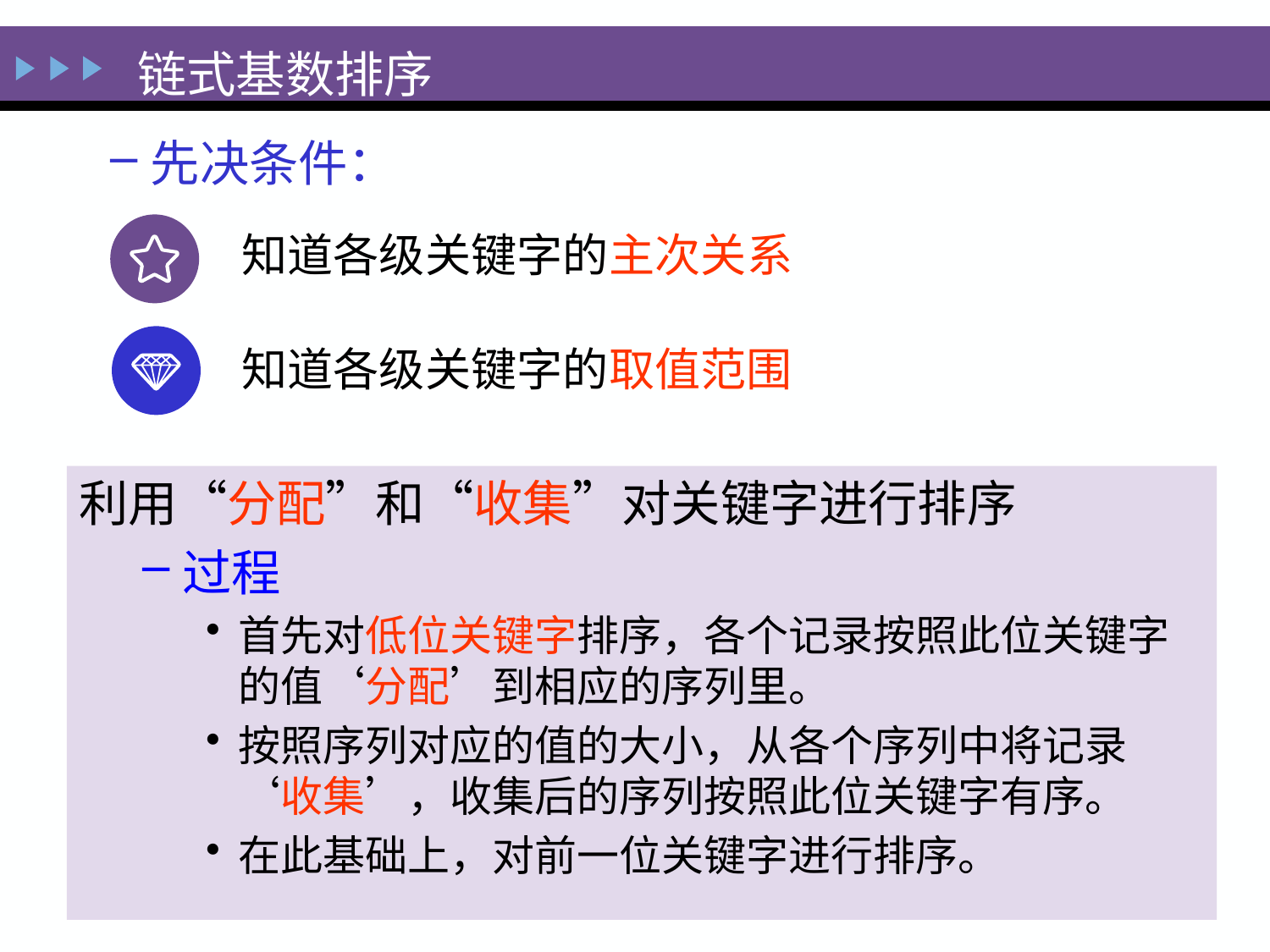

链式基数排序
先决条件：

知道各级关键字的主次关系

知道各级关键字的取值范围
利用“分配”和“收集”对关键字进行排序
过程
首先对低位关键字排序，各个记录按照此位关键字的值‘分配’到相应的序列里。
按照序列对应的值的大小，从各个序列中将记录‘收集’，收集后的序列按照此位关键字有序。
在此基础上，对前一位关键字进行排序。